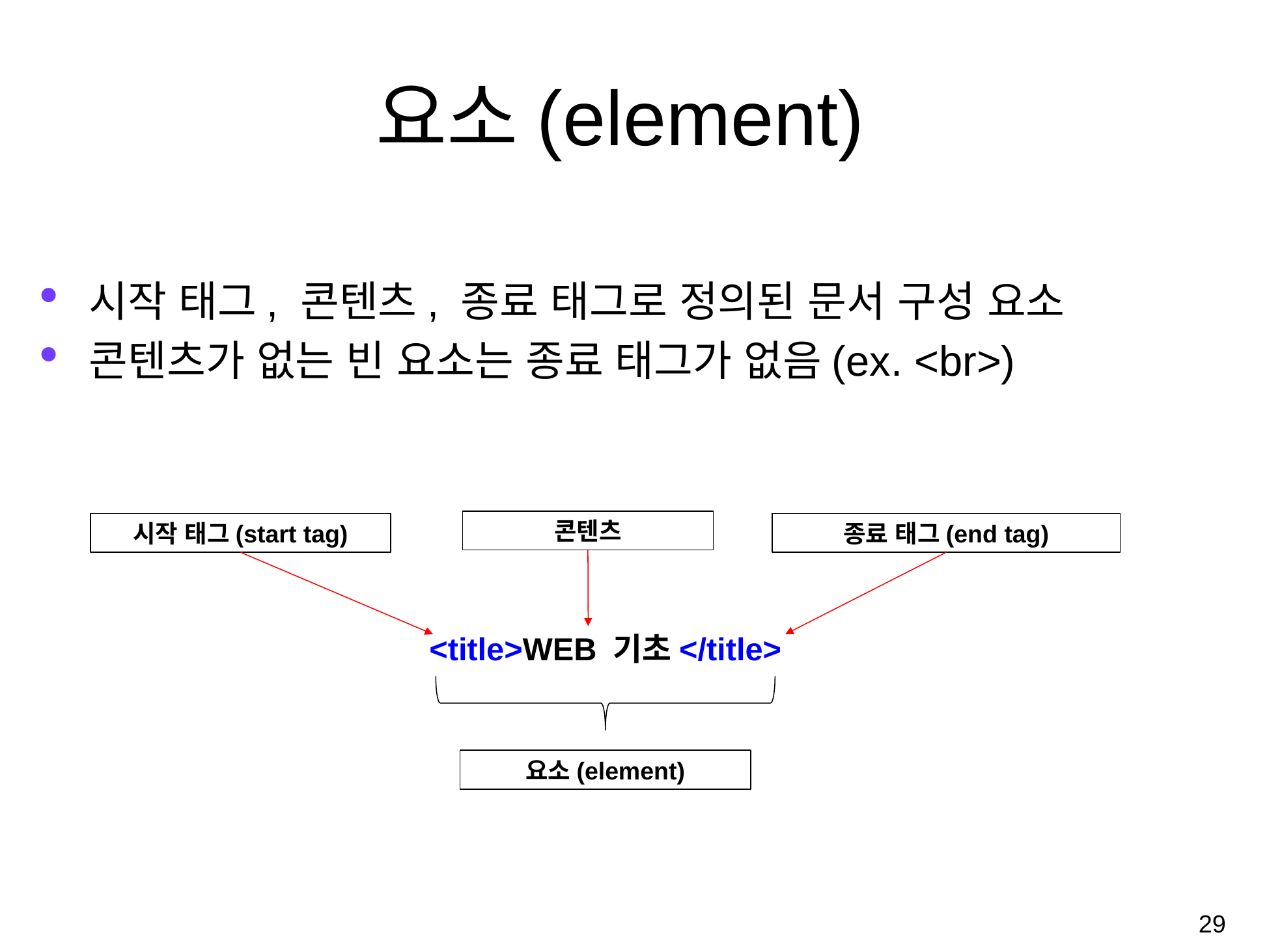

# 요소(element)
시작 태그, 콘텐츠, 종료 태그로 정의된 문서 구성 요소
콘텐츠가 없는 빈 요소는 종료 태그가 없음(ex. <br>)
콘텐츠
시작 태그(start tag)
종료 태그(end tag)

<title>WEB 기초</title>
요소(element)
29